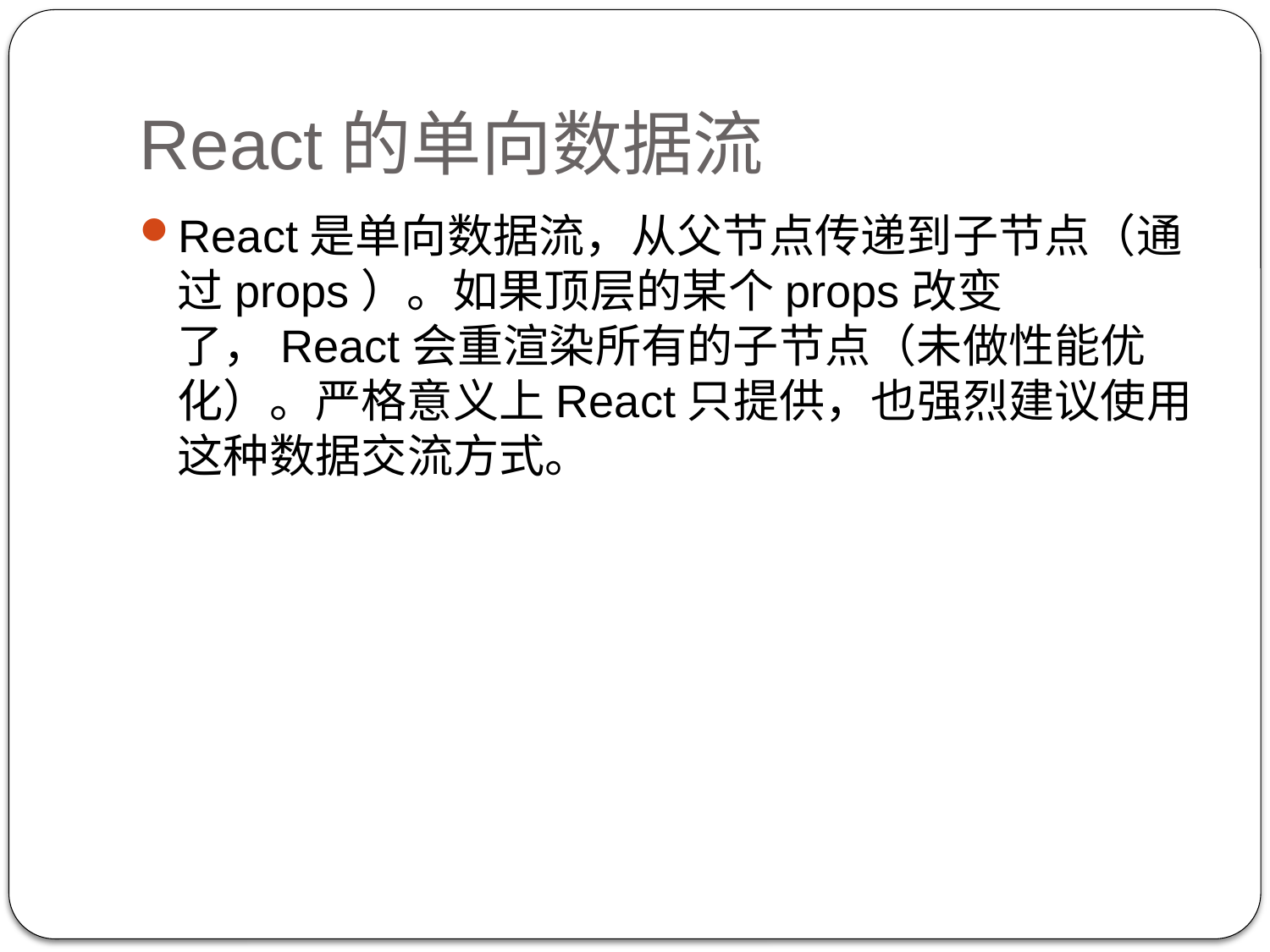

# React的单向数据流
React是单向数据流，从父节点传递到子节点（通过props）。如果顶层的某个props改变了，React会重渲染所有的子节点（未做性能优化）。严格意义上React只提供，也强烈建议使用这种数据交流方式。